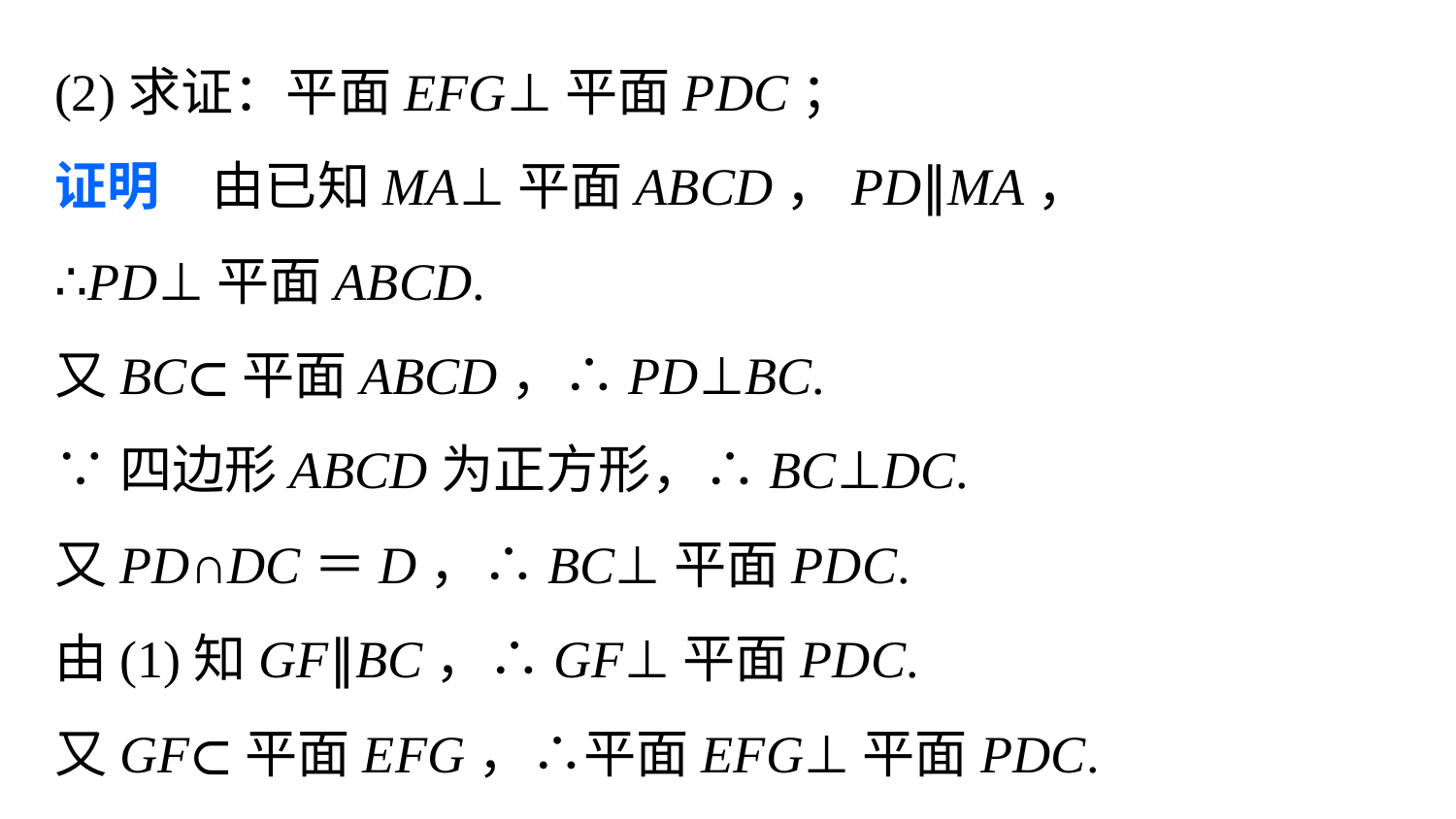

(2)求证：平面EFG⊥平面PDC；
证明　由已知MA⊥平面ABCD，PD∥MA，
∴PD⊥平面ABCD.
又BC⊂平面ABCD，∴PD⊥BC.
∵四边形ABCD为正方形，∴BC⊥DC.
又PD∩DC＝D，∴BC⊥平面PDC.
由(1)知GF∥BC，∴GF⊥平面PDC.
又GF⊂平面EFG，∴平面EFG⊥平面PDC.